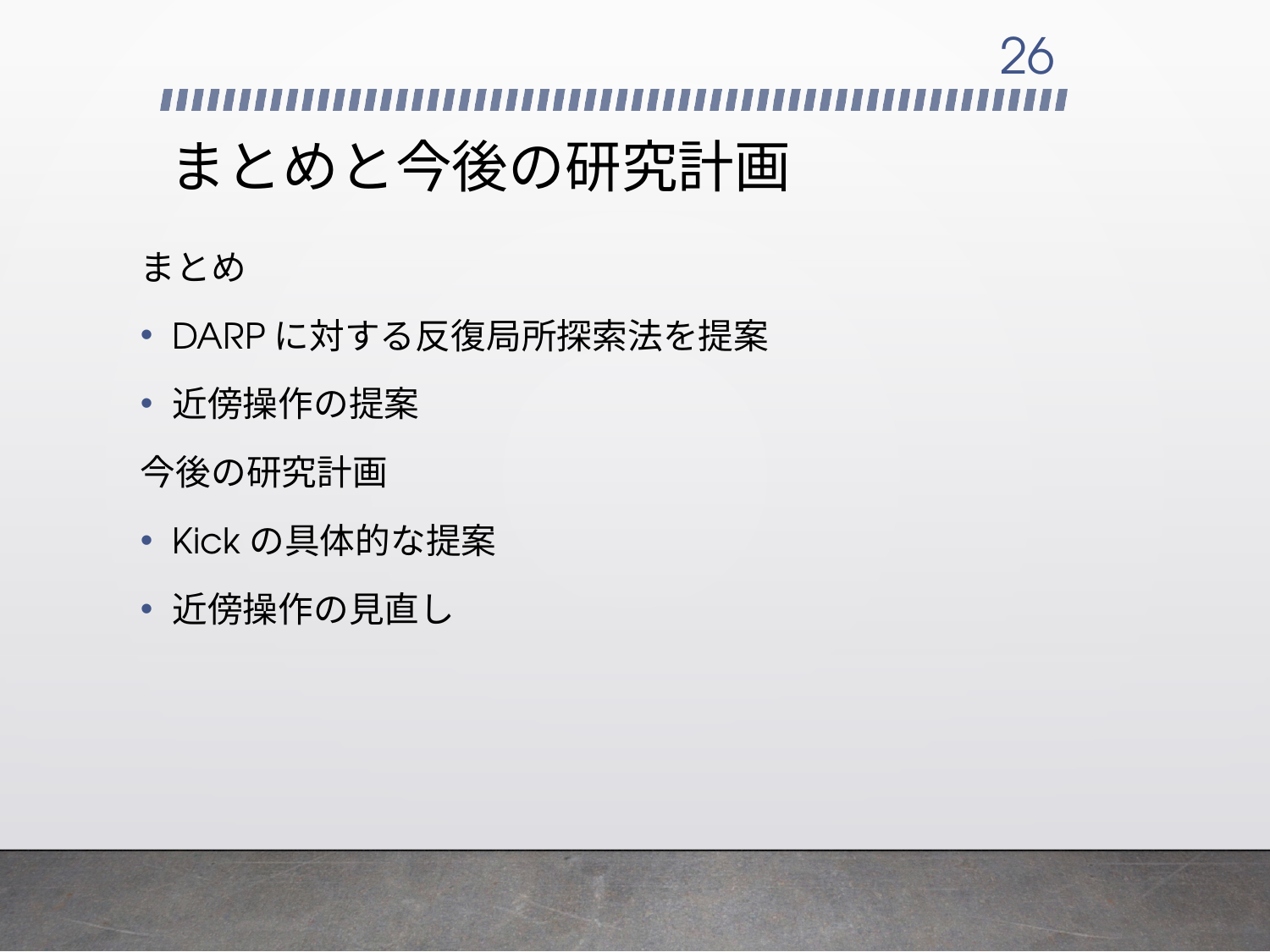

26
# まとめと今後の研究計画
まとめ
DARPに対する反復局所探索法を提案
近傍操作の提案
今後の研究計画
Kickの具体的な提案
近傍操作の見直し